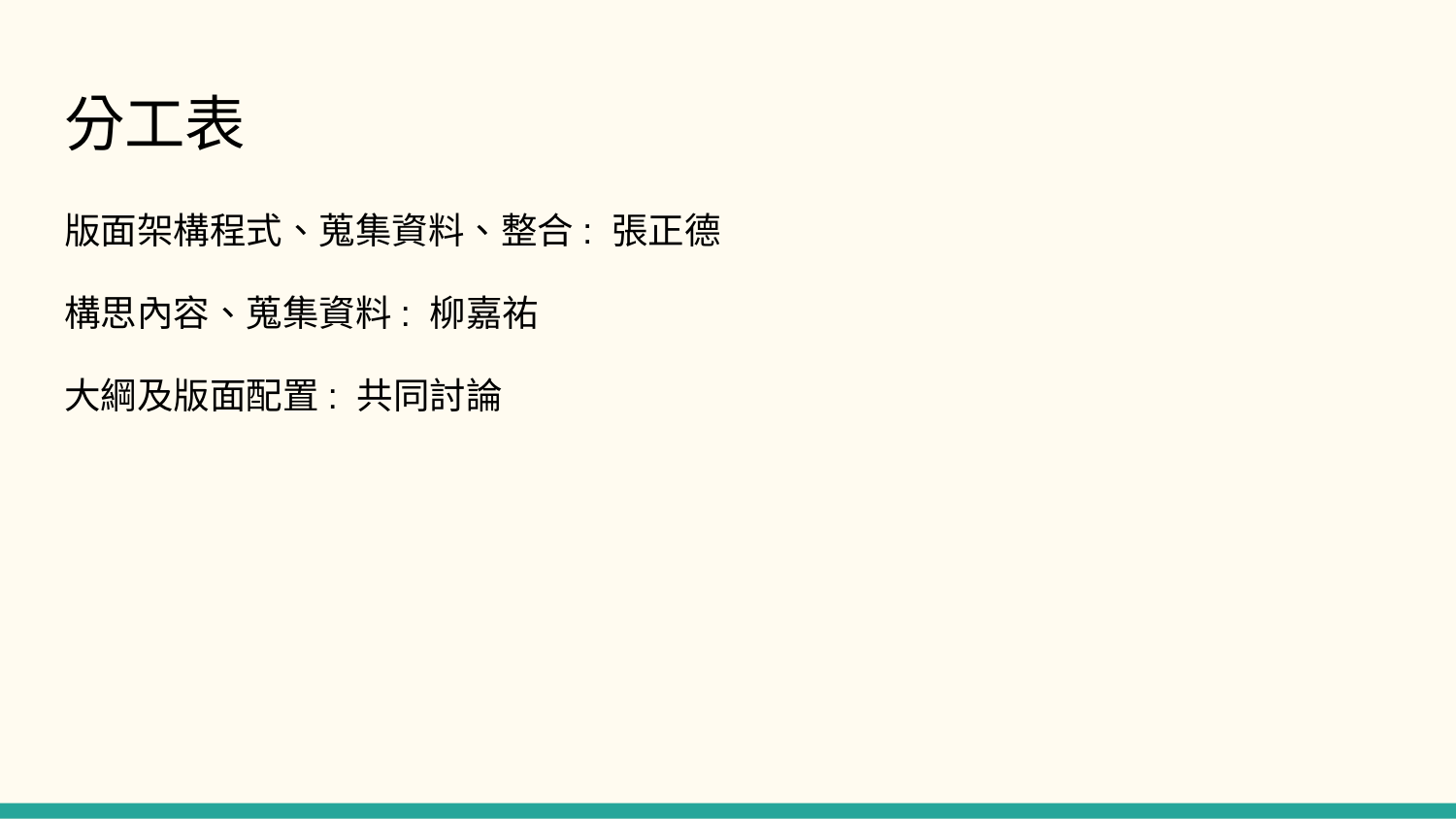

# 分工表
版面架構程式、蒐集資料、整合: 張正德
構思內容、蒐集資料: 柳嘉祐
大綱及版面配置: 共同討論